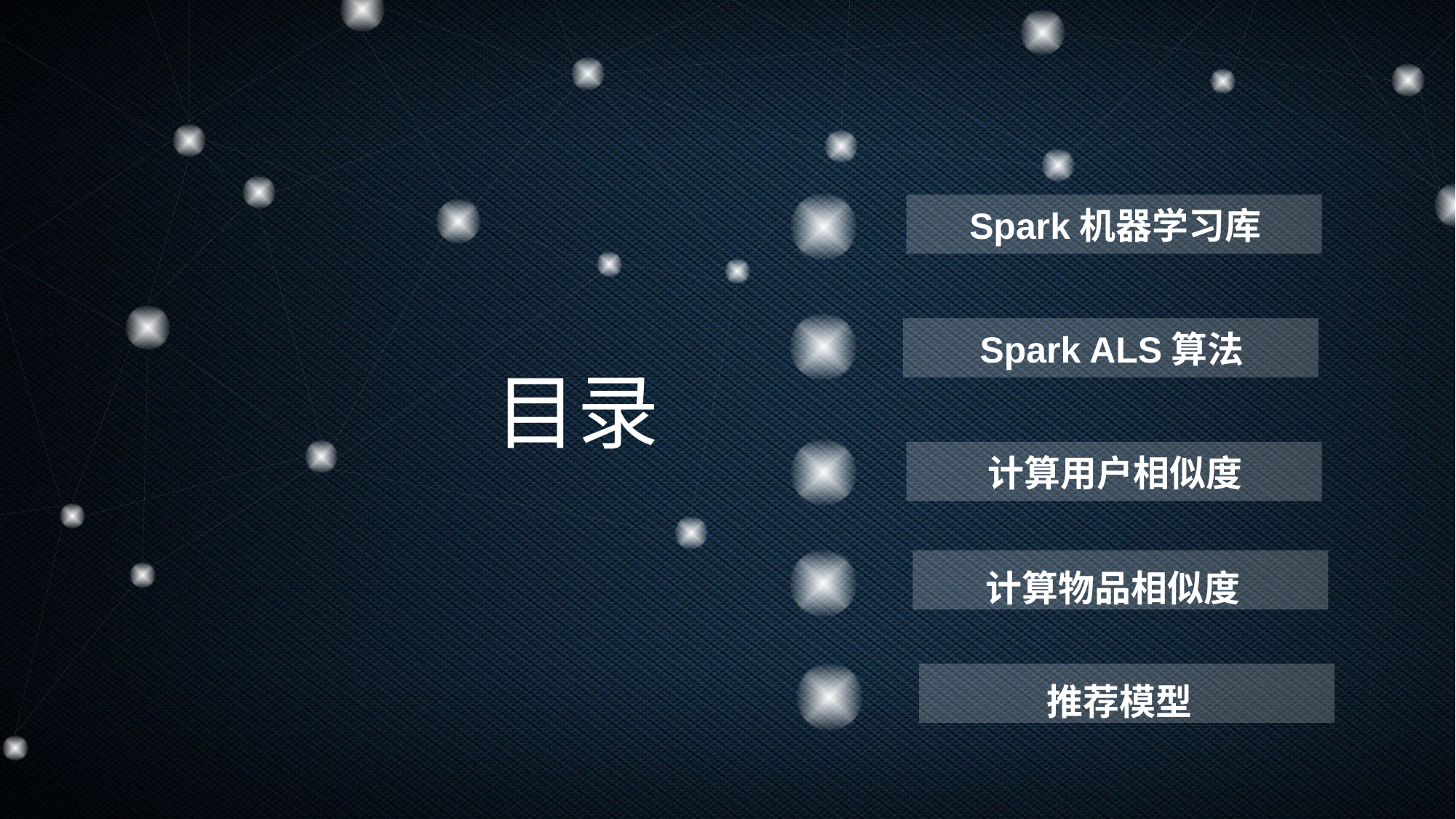

Spark机器学习库

Spark ALS算法
目录

计算用户相似度

计算物品相似度

推荐模型